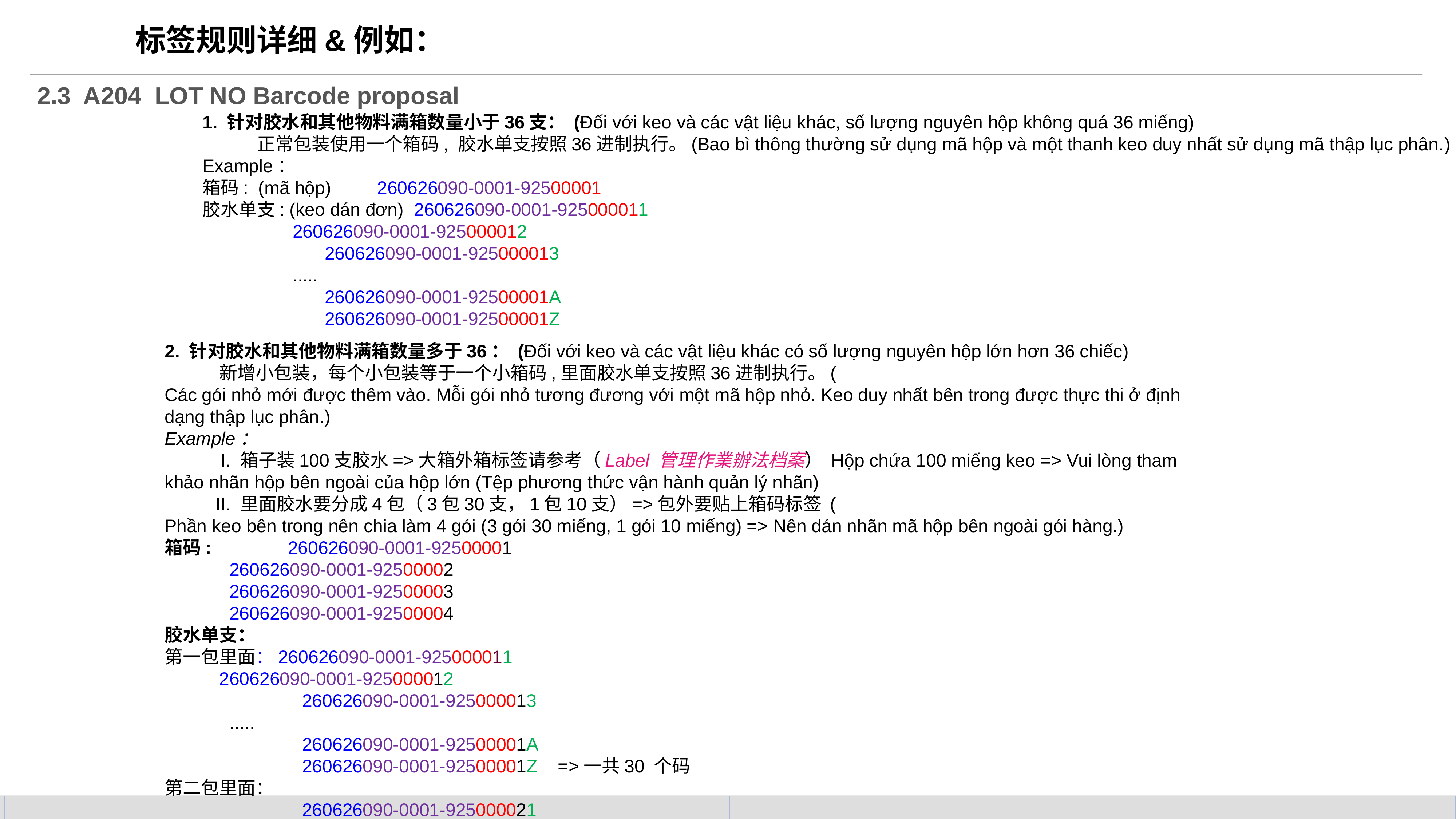

标签规则详细&例如：
2.3  A204  LOT NO Barcode proposal
1. 针对胶水和其他物料满箱数量小于36支： (Đối với keo và các vật liệu khác, số lượng nguyên hộp không quá 36 miếng)
	正常包装使用一个箱码, 胶水单支按照36进制执行。(Bao bì thông thường sử dụng mã hộp và một thanh keo duy nhất sử dụng mã thập lục phân.)
Example：
箱码:  (mã hộp)         260626090-0001-92500001
胶水单支: (keo dán đơn)  260626090-0001-925000011
	       260626090-0001-925000012
                        260626090-0001-925000013
	       .....
                        260626090-0001-92500001A
                        260626090-0001-92500001Z
2. 针对胶水和其他物料满箱数量多于36： (Đối với keo và các vật liệu khác có số lượng nguyên hộp lớn hơn 36 chiếc)
	新增小包装，每个小包装等于一个小箱码,里面胶水单支按照36进制执行。(
Các gói nhỏ mới được thêm vào. Mỗi gói nhỏ tương đương với một mã hộp nhỏ. Keo duy nhất bên trong được thực thi ở định dạng thập lục phân.)
Example：
           I. 箱子装100支胶水=>大箱外箱标签请参考（Label 管理作業辦法档案） Hộp chứa 100 miếng keo => Vui lòng tham khảo nhãn hộp bên ngoài của hộp lớn (Tệp phương thức vận hành quản lý nhãn)
          II. 里面胶水要分成4包（3包30支，1包10支）=>包外要贴上箱码标签 (
Phần keo bên trong nên chia làm 4 gói (3 gói 30 miếng, 1 gói 10 miếng) => Nên dán nhãn mã hộp bên ngoài gói hàng.)
箱码:               260626090-0001-92500001
	  260626090-0001-92500002
	  260626090-0001-92500003
	  260626090-0001-92500004
胶水单支：
第一包里面：260626090-0001-925000011
	260626090-0001-925000012
                           260626090-0001-925000013
	  .....
                           260626090-0001-92500001A
                           260626090-0001-92500001Z    =>一共30 个码
第二包里面：
                           260626090-0001-925000021
	 260626090-0001-925000022
                            260626090-0001-925000023
	        .....
                            260626090-0001-92500002A
                            260626090-0001-92500002Z   =>一共30 个码
第三包。。。。